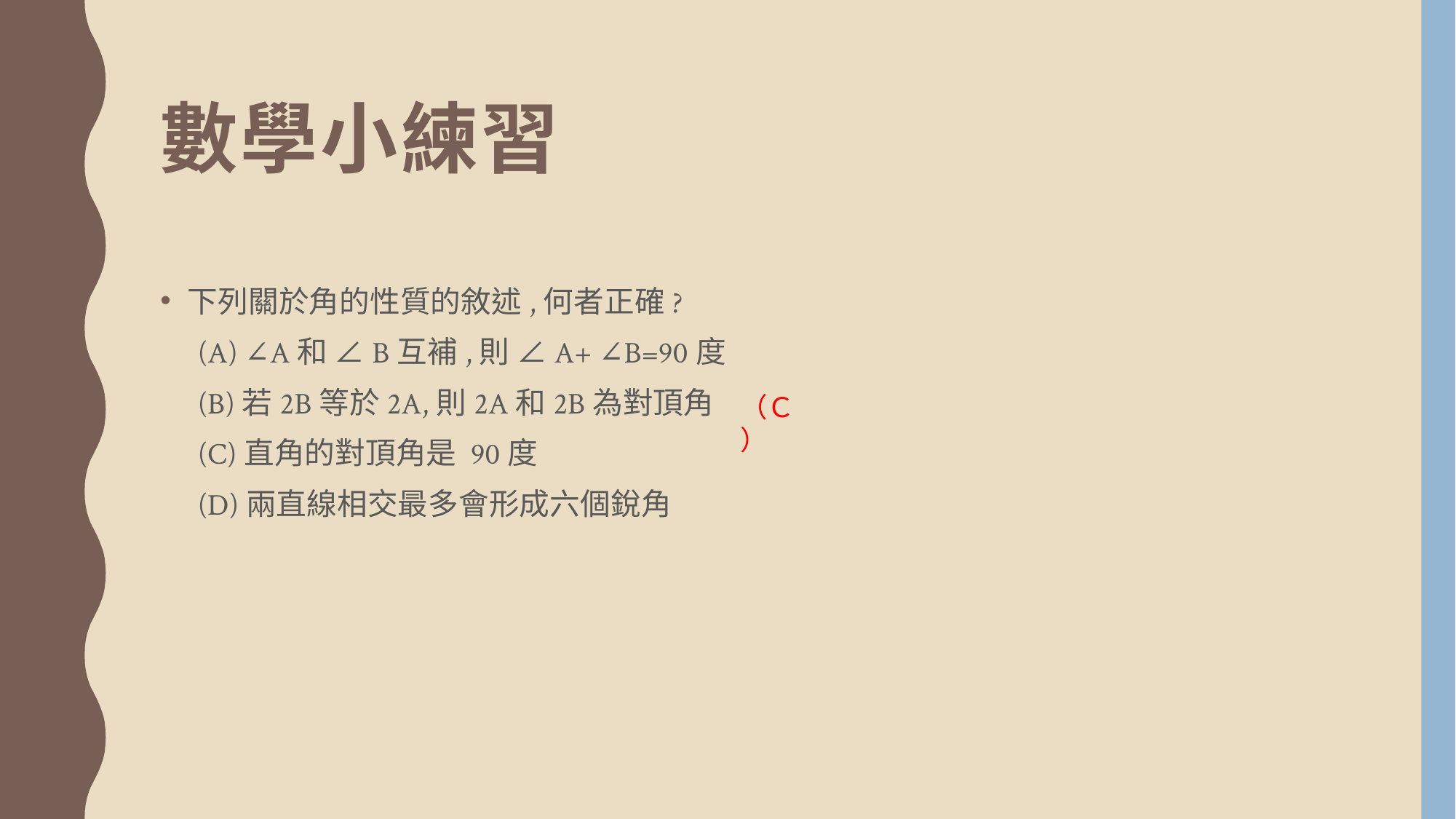

# 數學小練習
下列關於角的性質的敘述,何者正確?
　(A) ∠A和 ∠B互補,則 ∠A+ ∠B=90度
　(B)若2B等於2A,則2A和2B為對頂角
　(C)直角的對頂角是 90度
　(D)兩直線相交最多會形成六個銳角
（Ｃ）